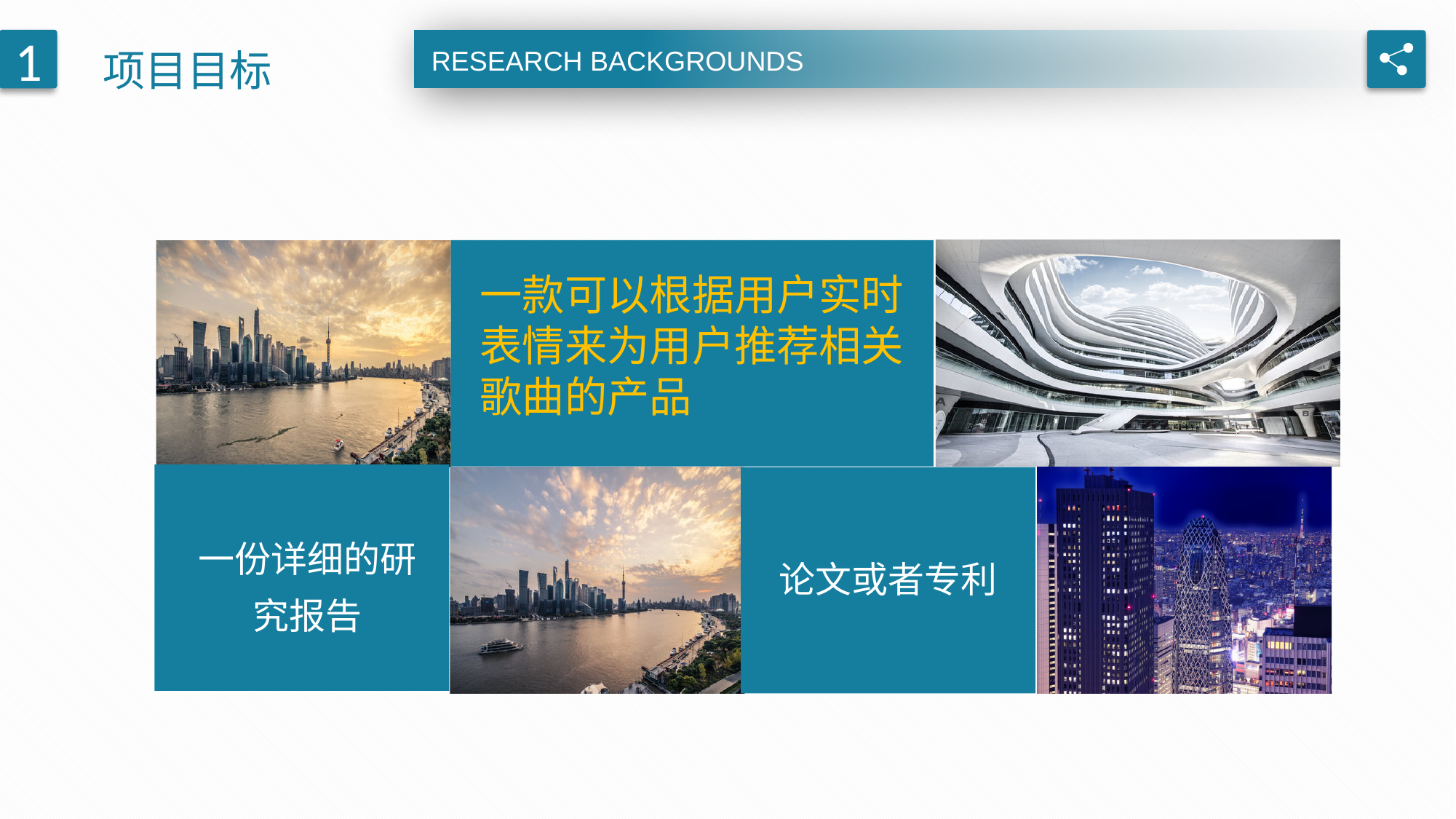

项目目标
1

RESEARCH BACKGROUNDS

一份详细的研究报告
论文或者专利
一款可以根据用户实时表情来为用户推荐相关歌曲的产品